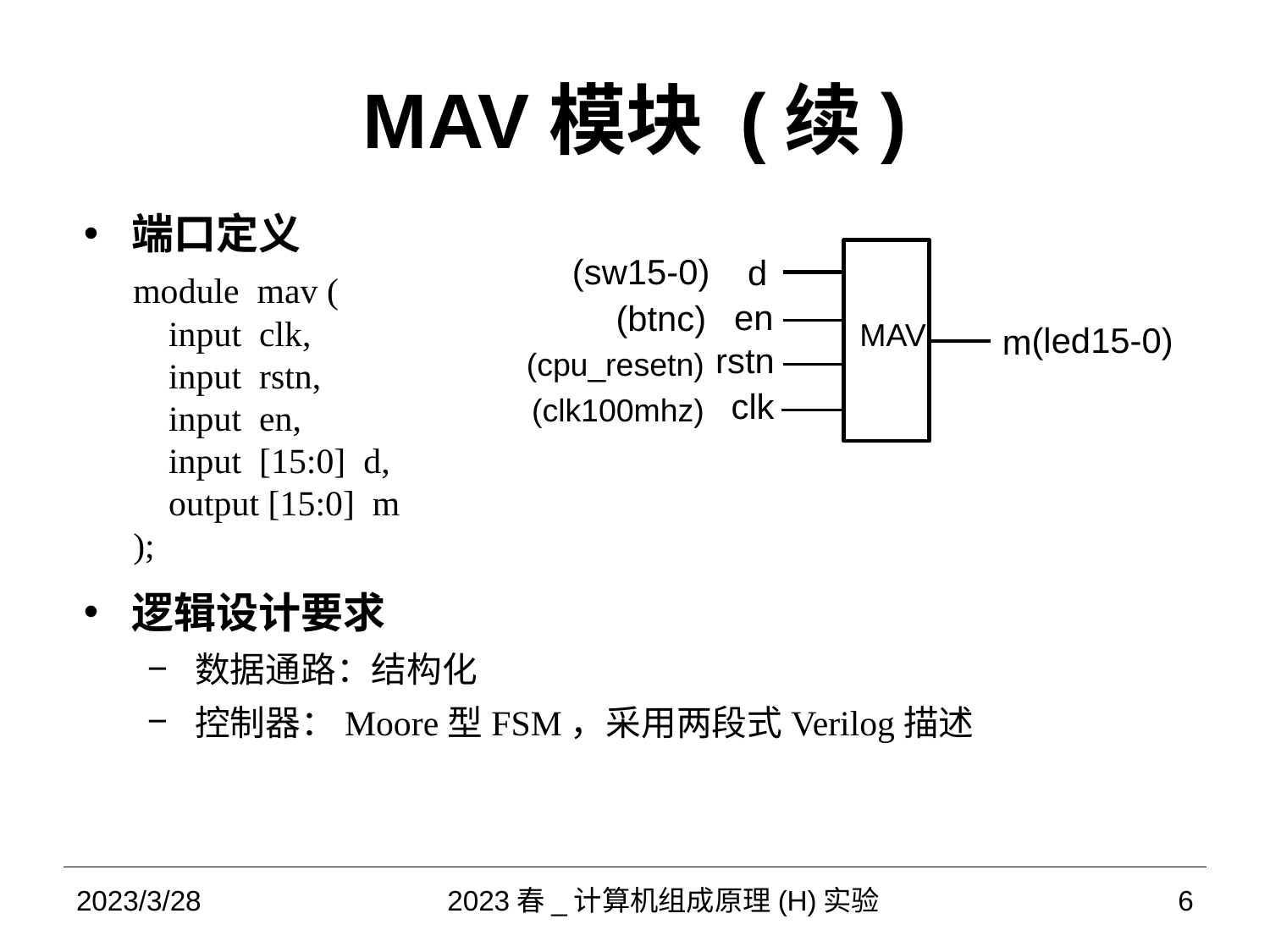

# MAV模块 (续)
端口定义
module  mav (
    input  clk,
    input  rstn,
    input  en,
    input  [15:0]  d,
    output [15:0]  m
);
逻辑设计要求
数据通路：结构化
控制器：Moore型FSM，采用两段式Verilog描述

d
MAV
en
m
rstn
clk
(sw15-0)
(btnc)
(led15-0)
(cpu_resetn)
(clk100mhz)
2023/3/28
2023春_计算机组成原理(H)实验
6